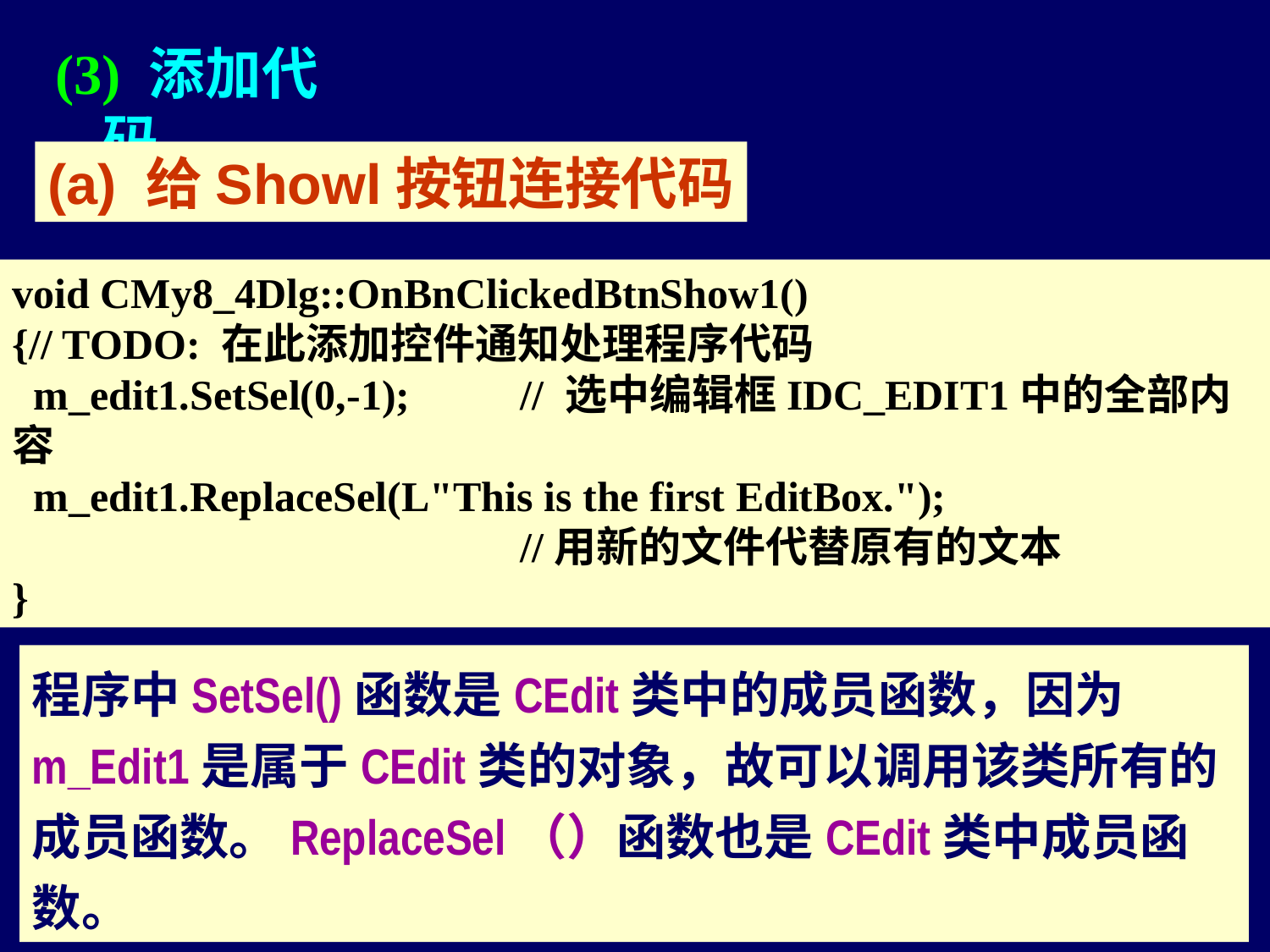

(3) 添加代码
(a) 给Showl按钮连接代码
void CMy8_4Dlg::OnBnClickedBtnShow1()
{// TODO: 在此添加控件通知处理程序代码
  m_edit1.SetSel(0,-1); 	// 选中编辑框IDC_EDIT1中的全部内容
  m_edit1.ReplaceSel(L"This is the first EditBox.");
				//用新的文件代替原有的文本
}
程序中SetSel()函数是CEdit类中的成员函数，因为m_Edit1是属于CEdit类的对象，故可以调用该类所有的成员函数。ReplaceSel（）函数也是CEdit类中成员函数。
60